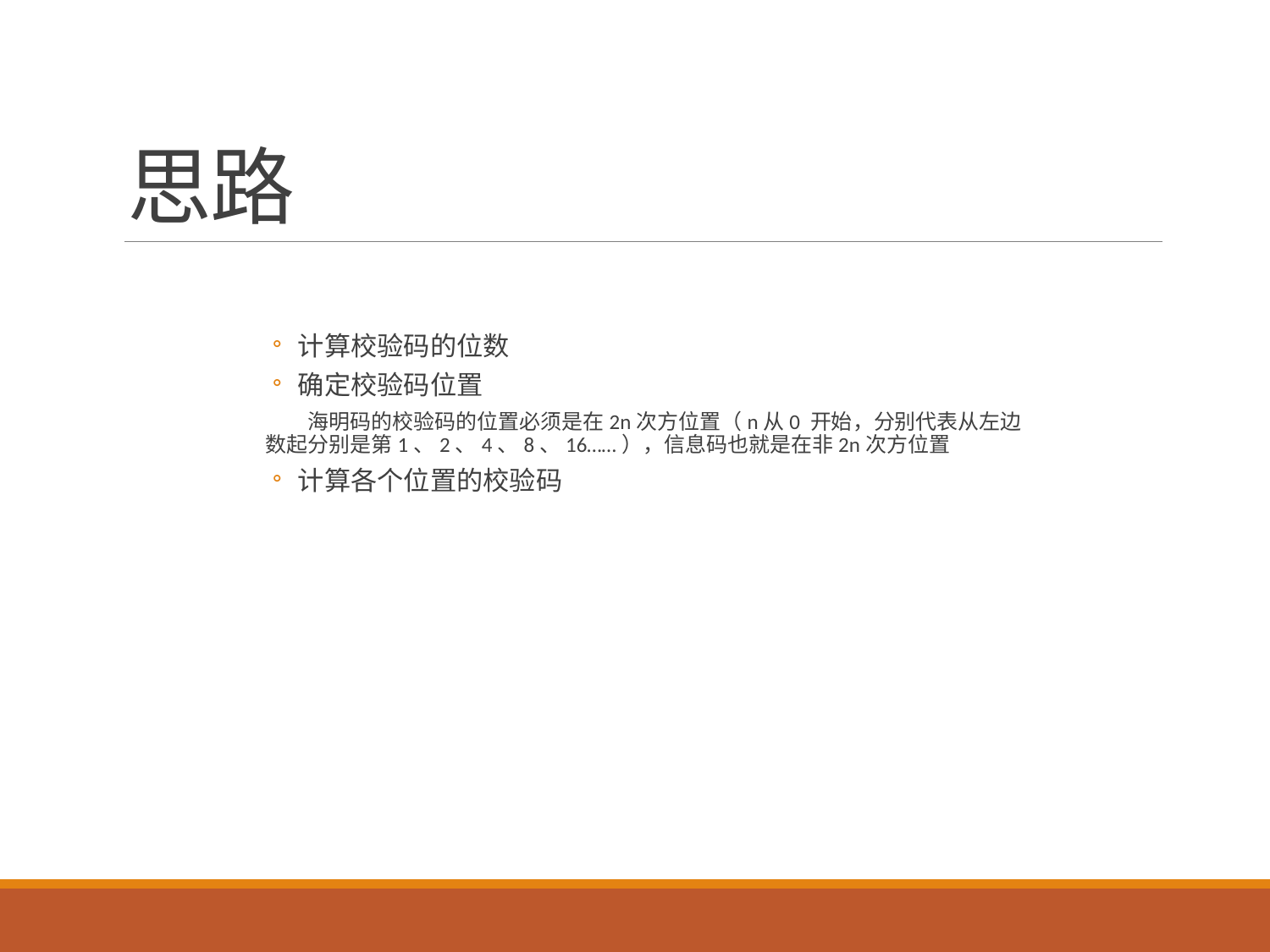

# 思路
计算校验码的位数
确定校验码位置
        海明码的校验码的位置必须是在2n次方位置（n从0 开始，分别代表从左边数起分别是第1、2、4、8、16……），信息码也就是在非2n次方位置
计算各个位置的校验码